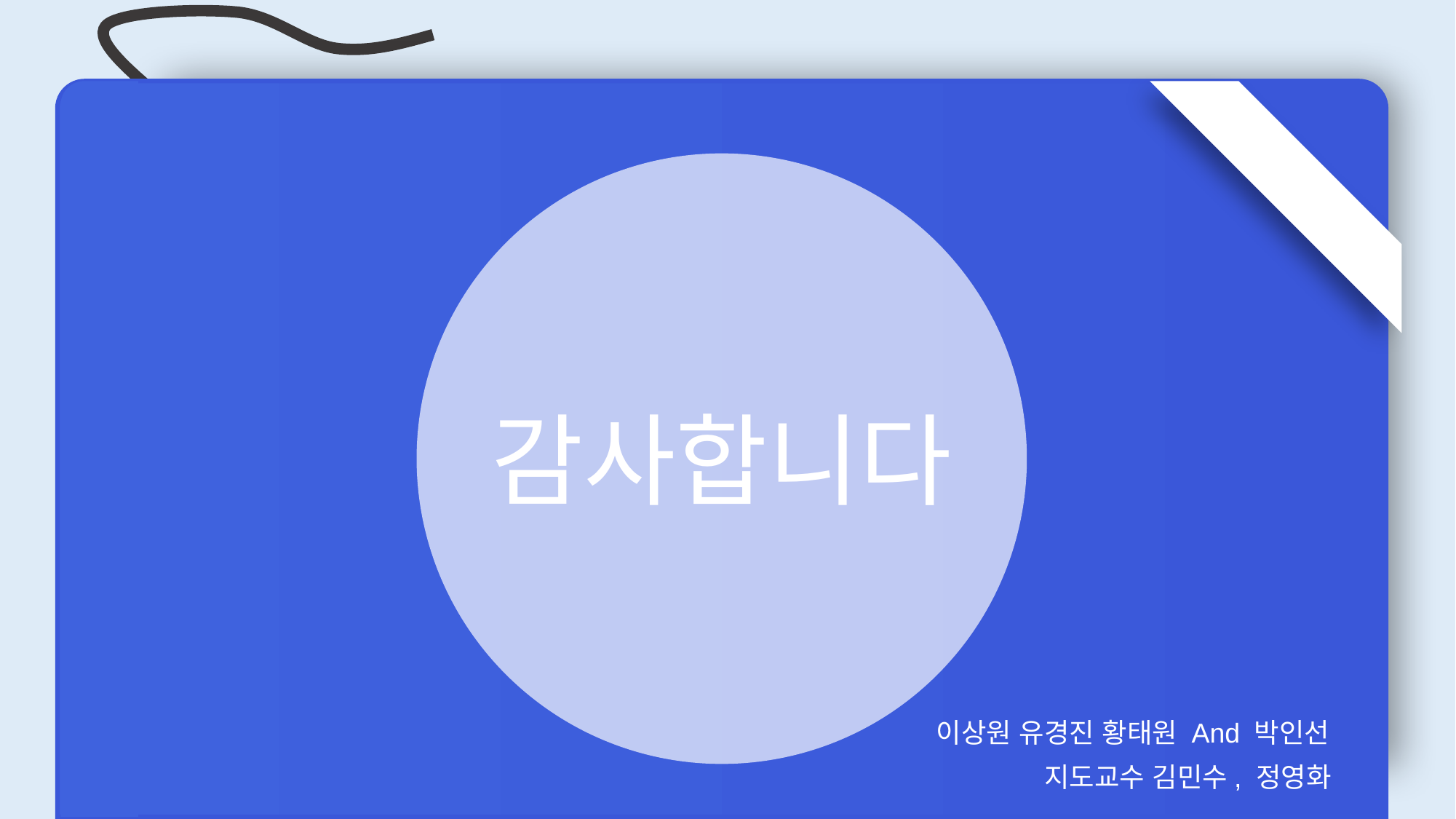

감사합니다
이상원 유경진 황태원 And 박인선
지도교수 김민수, 정영화